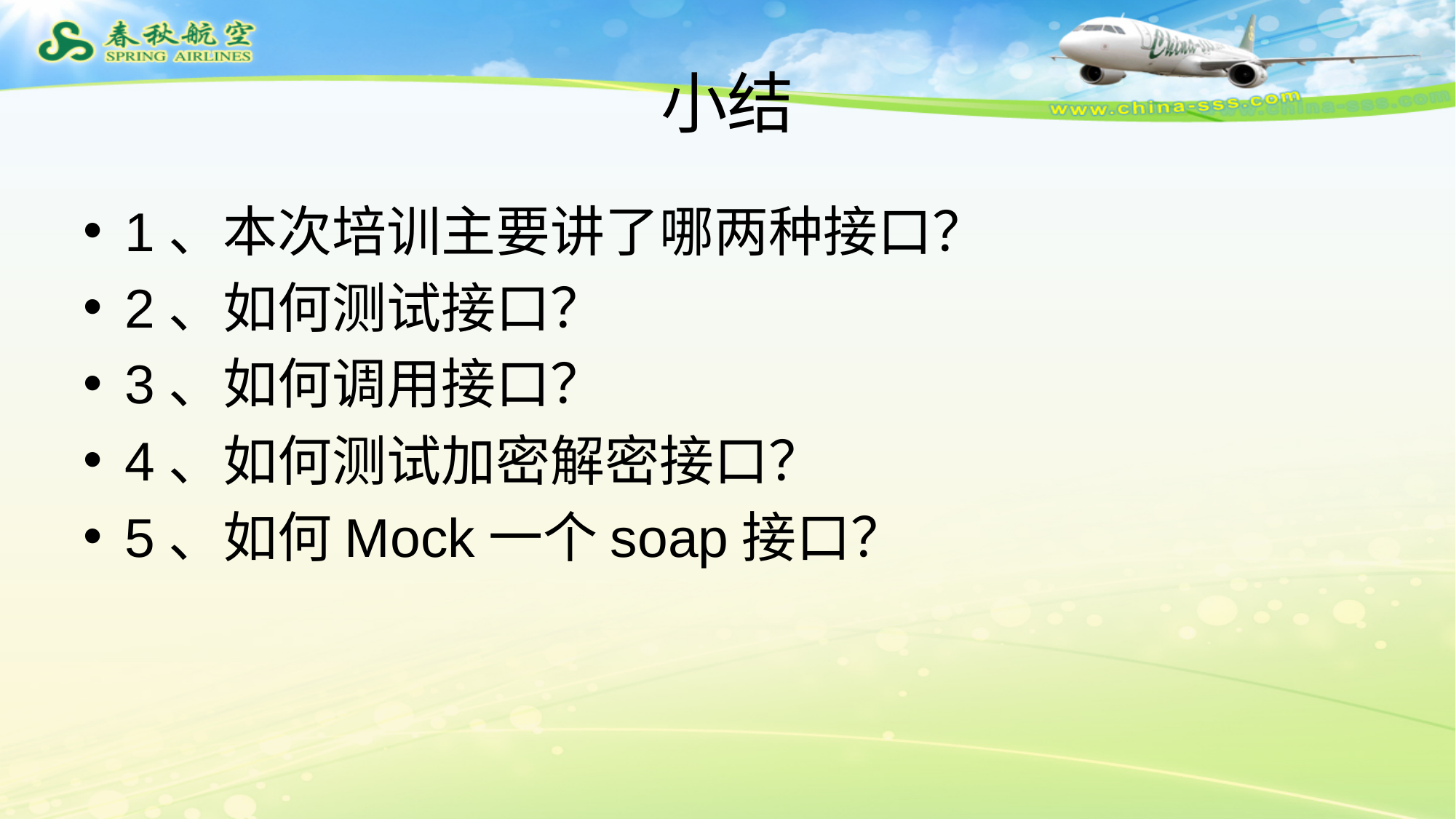

# 小结
1、本次培训主要讲了哪两种接口？
2、如何测试接口？
3、如何调用接口？
4、如何测试加密解密接口？
5、如何Mock一个soap接口？